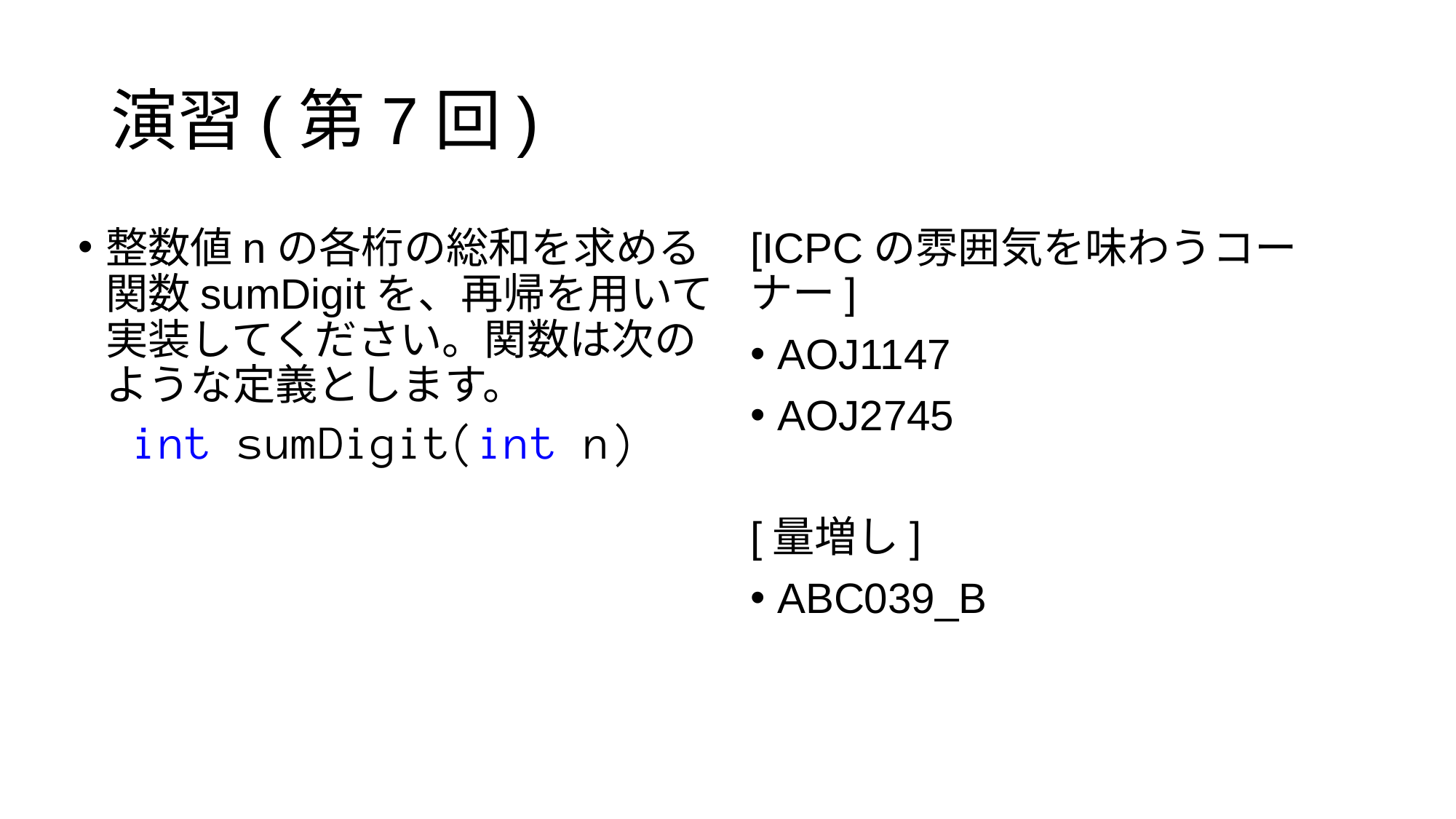

# 演習(第7回)
整数値nの各桁の総和を求める関数sumDigitを、再帰を用いて実装してください。関数は次のような定義とします。
int sumDigit(int n)

[ICPCの雰囲気を味わうコーナー]
AOJ1147
AOJ2745

[量増し]
ABC039_B